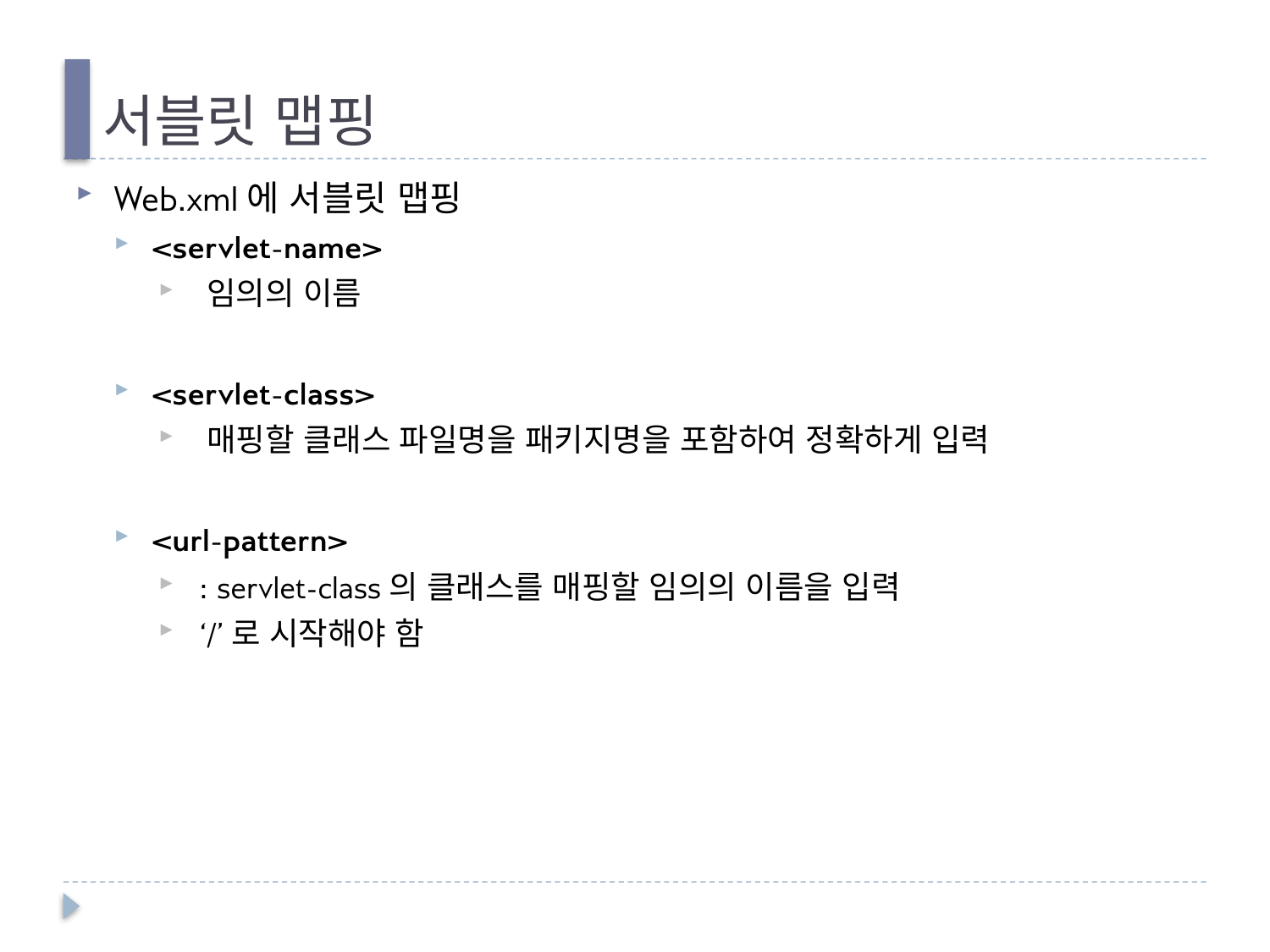

# 서블릿 맵핑
Web.xml에 서블릿 맵핑
<servlet-name>
 임의의 이름

<servlet-class>
 매핑할 클래스 파일명을 패키지명을 포함하여 정확하게 입력

<url-pattern>
 : servlet-class의 클래스를 매핑할 임의의 이름을 입력
 ‘/’로 시작해야 함